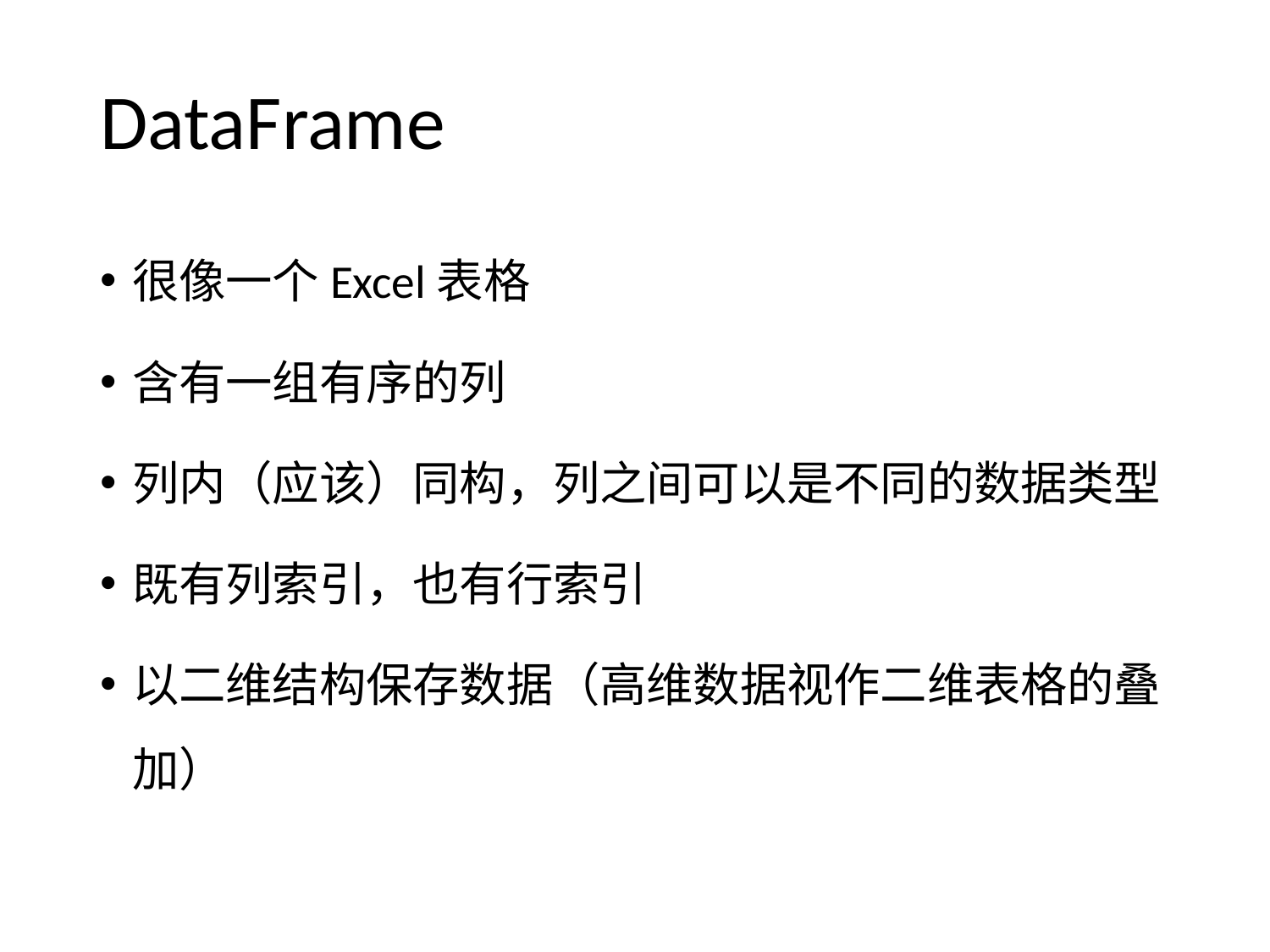

# DataFrame
很像一个Excel表格
含有一组有序的列
列内（应该）同构，列之间可以是不同的数据类型
既有列索引，也有行索引
以二维结构保存数据（高维数据视作二维表格的叠加）